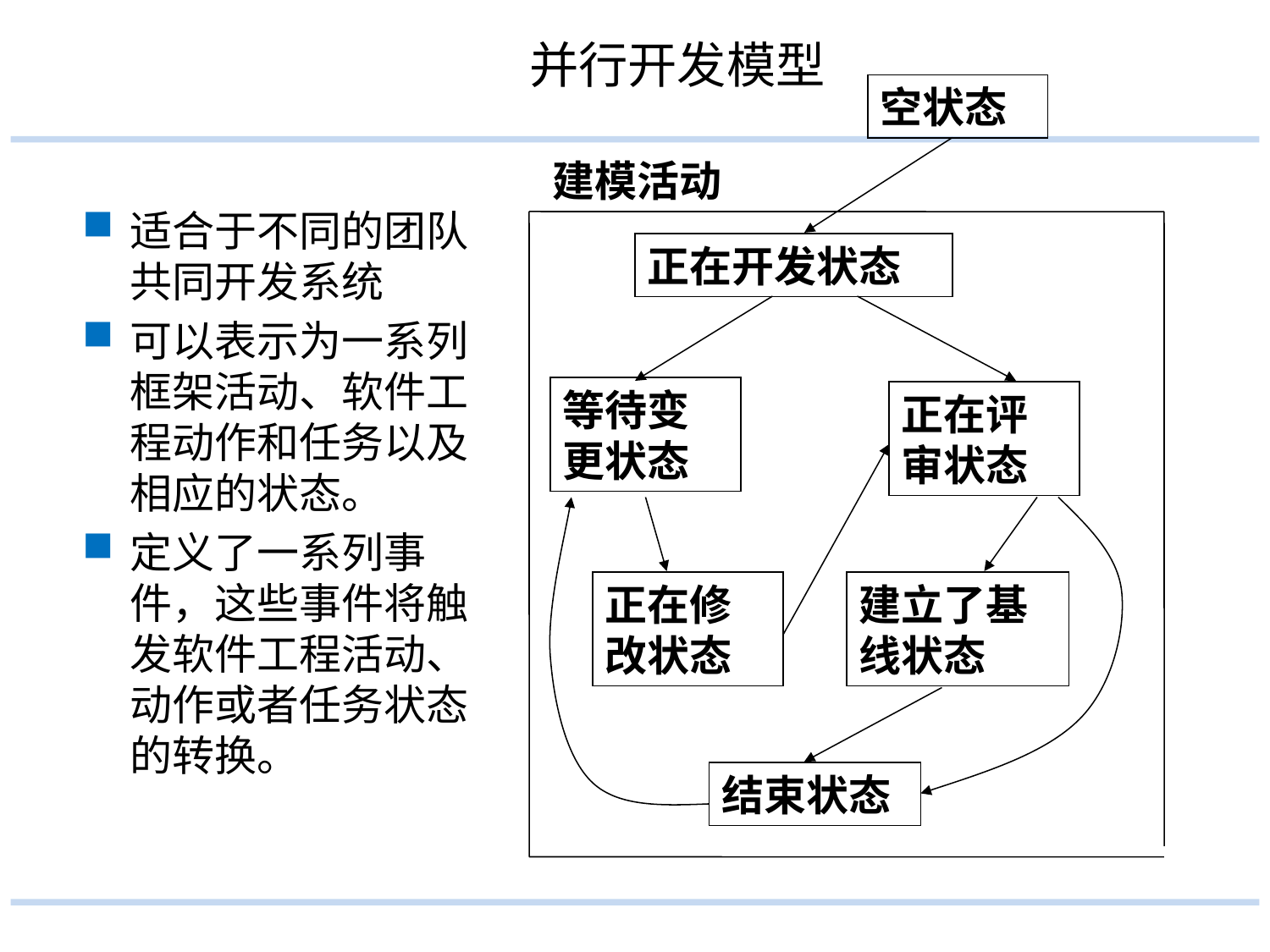

# 并行开发模型
空状态

建模活动
适合于不同的团队共同开发系统
可以表示为一系列框架活动、软件工程动作和任务以及相应的状态。
定义了一系列事件，这些事件将触发软件工程活动、动作或者任务状态的转换。

正在开发状态

等待变更状态
正在评审状态

正在修改状态
建立了基线状态

结束状态

37